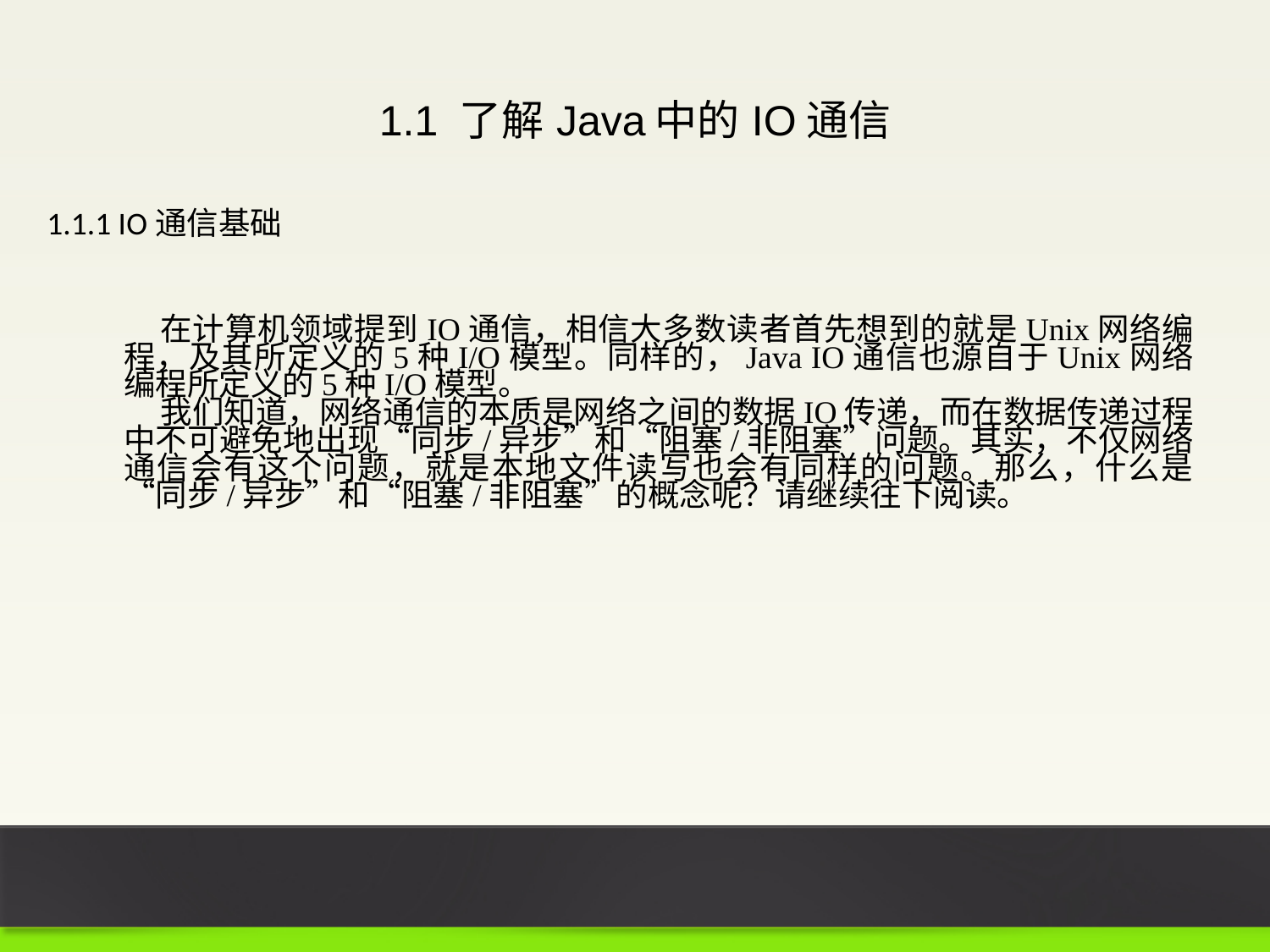

1.1 了解Java中的IO通信
1.1.1 IO通信基础
在计算机领域提到IO通信，相信大多数读者首先想到的就是Unix网络编程，及其所定义的5种I/O模型。同样的，Java IO通信也源自于Unix网络编程所定义的5种I/O模型。
我们知道，网络通信的本质是网络之间的数据IO传递，而在数据传递过程中不可避免地出现“同步/异步”和“阻塞/非阻塞”问题。其实，不仅网络通信会有这个问题，就是本地文件读写也会有同样的问题。那么，什么是“同步/异步”和“阻塞/非阻塞”的概念呢？请继续往下阅读。